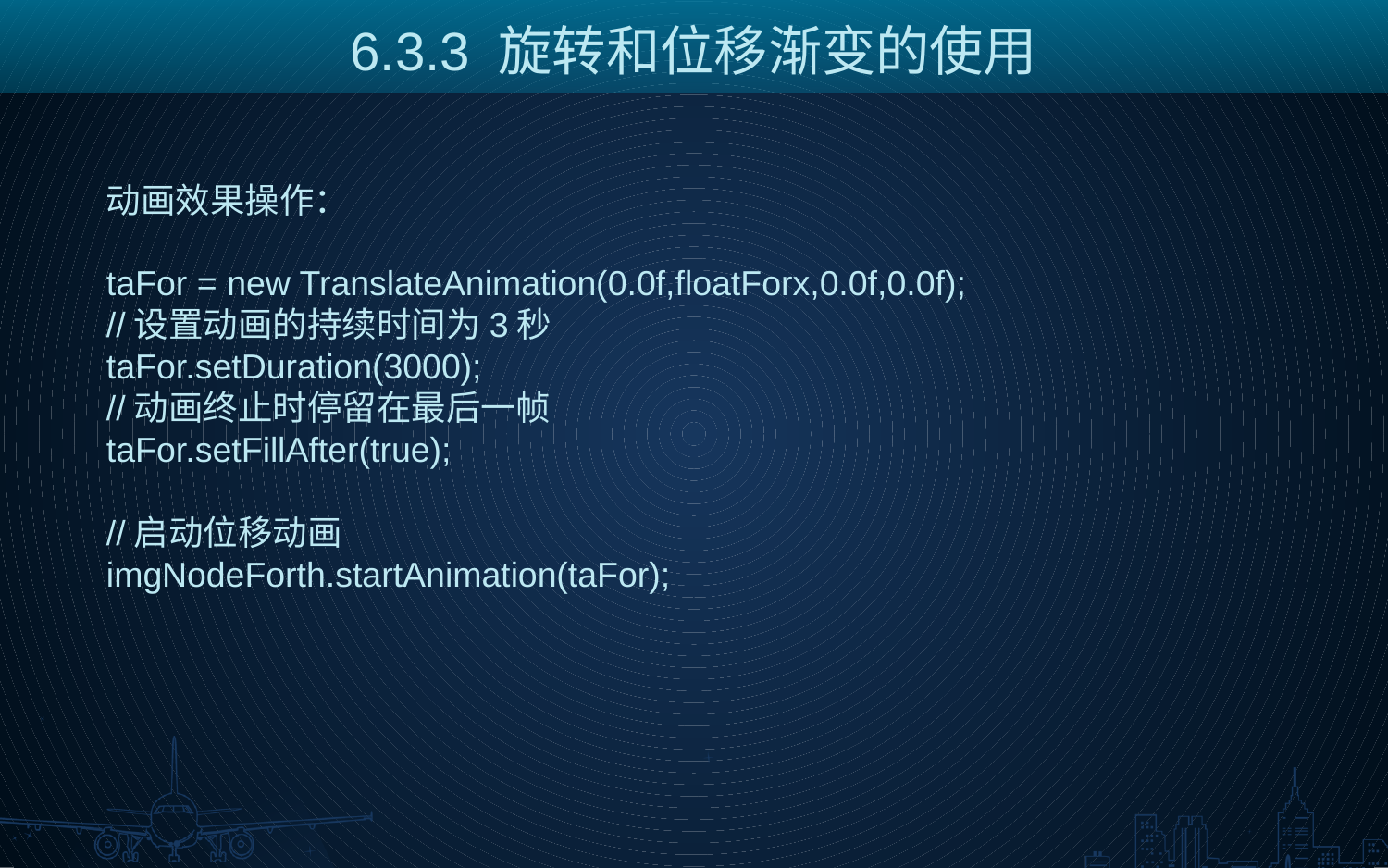

6.3.3 旋转和位移渐变的使用
动画效果操作：
taFor = new TranslateAnimation(0.0f,floatForx,0.0f,0.0f);
//设置动画的持续时间为3秒
taFor.setDuration(3000);
//动画终止时停留在最后一帧
taFor.setFillAfter(true);

//启动位移动画
imgNodeForth.startAnimation(taFor);